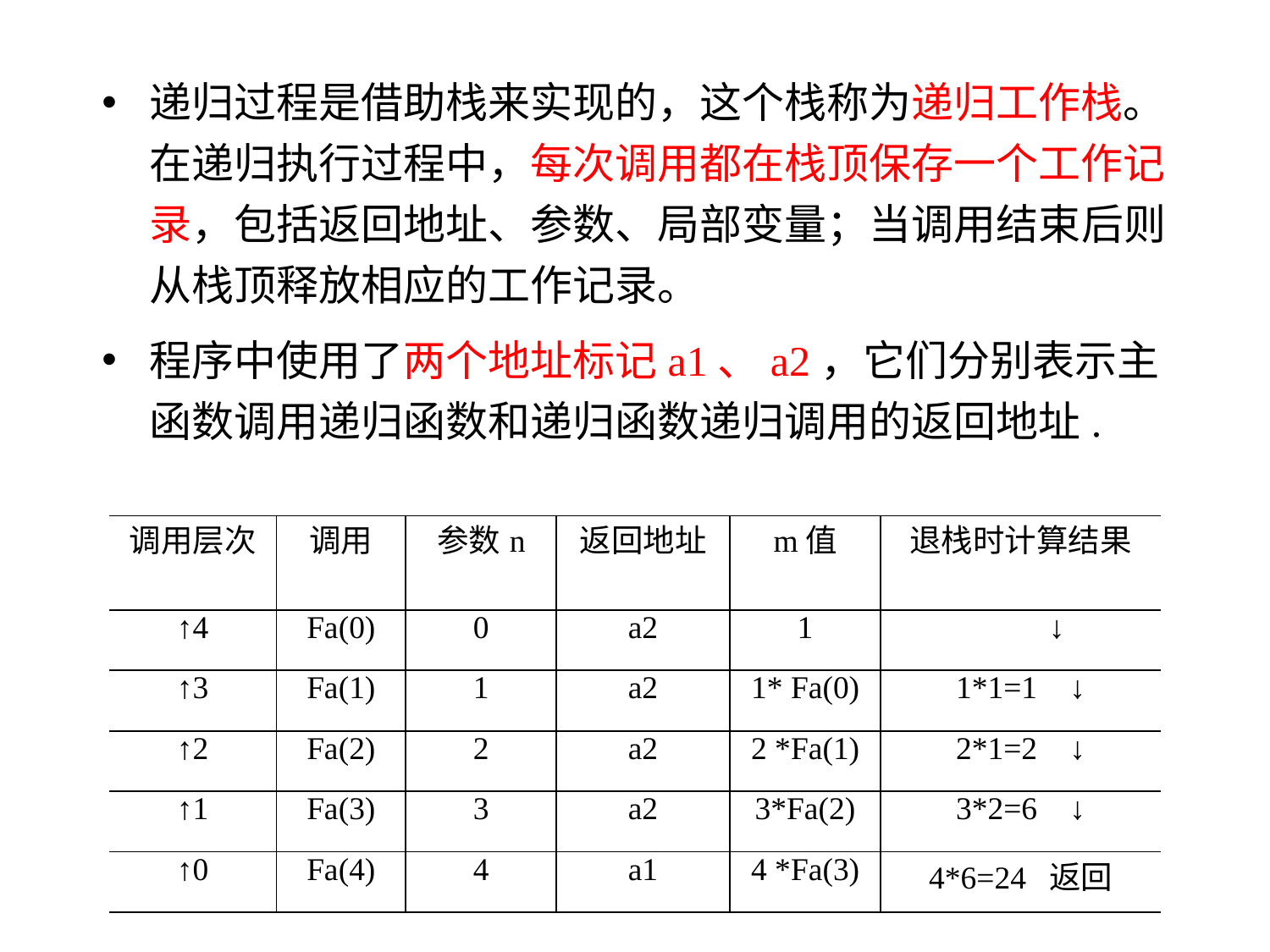

递归过程是借助栈来实现的，这个栈称为递归工作栈。在递归执行过程中，每次调用都在栈顶保存一个工作记录，包括返回地址、参数、局部变量；当调用结束后则从栈顶释放相应的工作记录。
程序中使用了两个地址标记a1、a2，它们分别表示主函数调用递归函数和递归函数递归调用的返回地址.
| 调用层次 | 调用 | 参数n | 返回地址 | m值 | 退栈时计算结果 |
| --- | --- | --- | --- | --- | --- |
| ↑4 | Fa(0) | 0 | a2 | 1 | ↓ |
| ↑3 | Fa(1) | 1 | a2 | 1\* Fa(0) | 1\*1=1 ↓ |
| ↑2 | Fa(2) | 2 | a2 | 2 \*Fa(1) | 2\*1=2 ↓ |
| ↑1 | Fa(3) | 3 | a2 | 3\*Fa(2) | 3\*2=6 ↓ |
| ↑0 | Fa(4) | 4 | a1 | 4 \*Fa(3) | 4\*6=24 返回 |